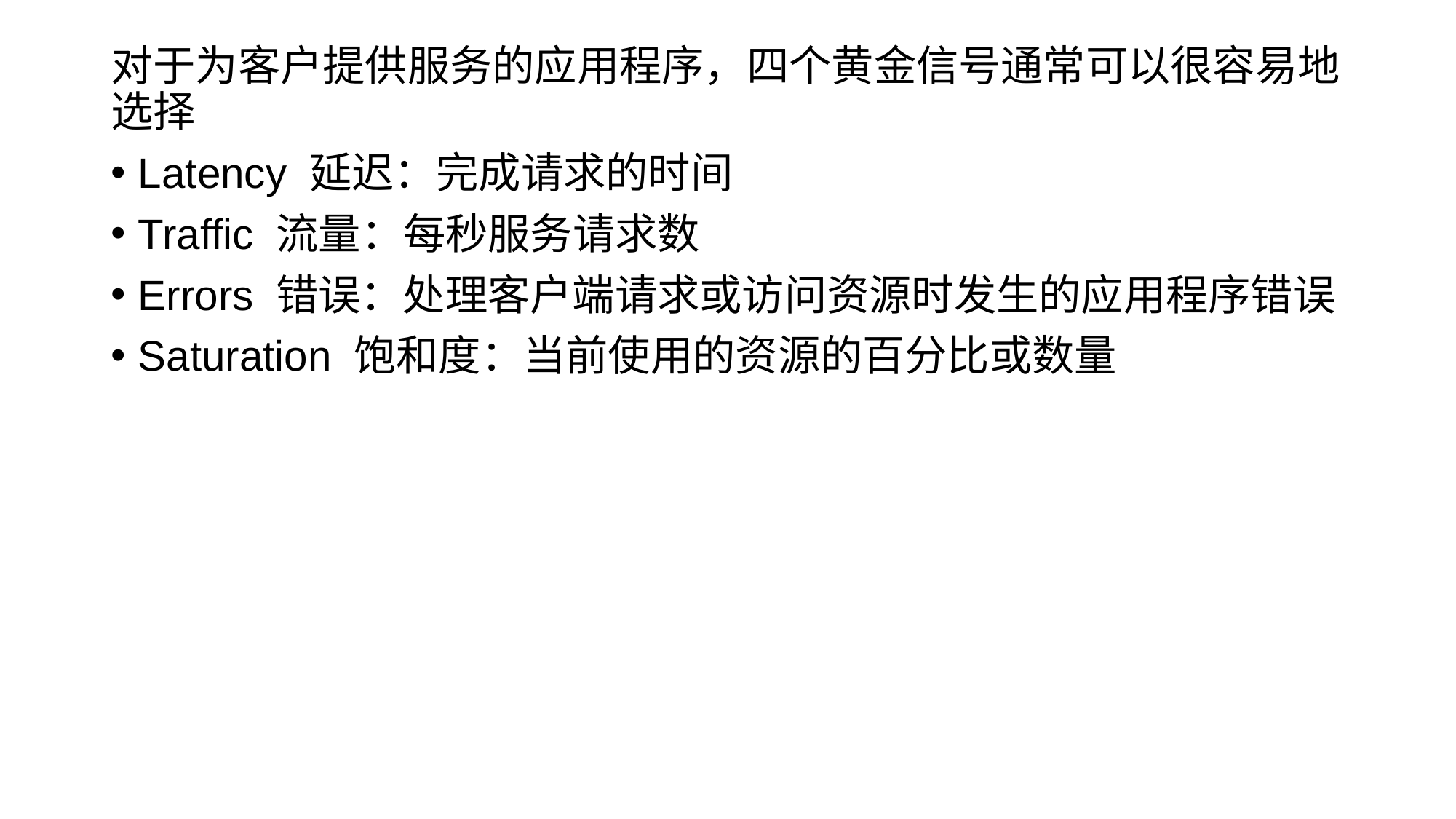

对于为客户提供服务的应用程序，四个黄金信号通常可以很容易地选择
Latency 延迟：完成请求的时间
Traffic 流量：每秒服务请求数
Errors 错误：处理客户端请求或访问资源时发生的应用程序错误
Saturation 饱和度：当前使用的资源的百分比或数量